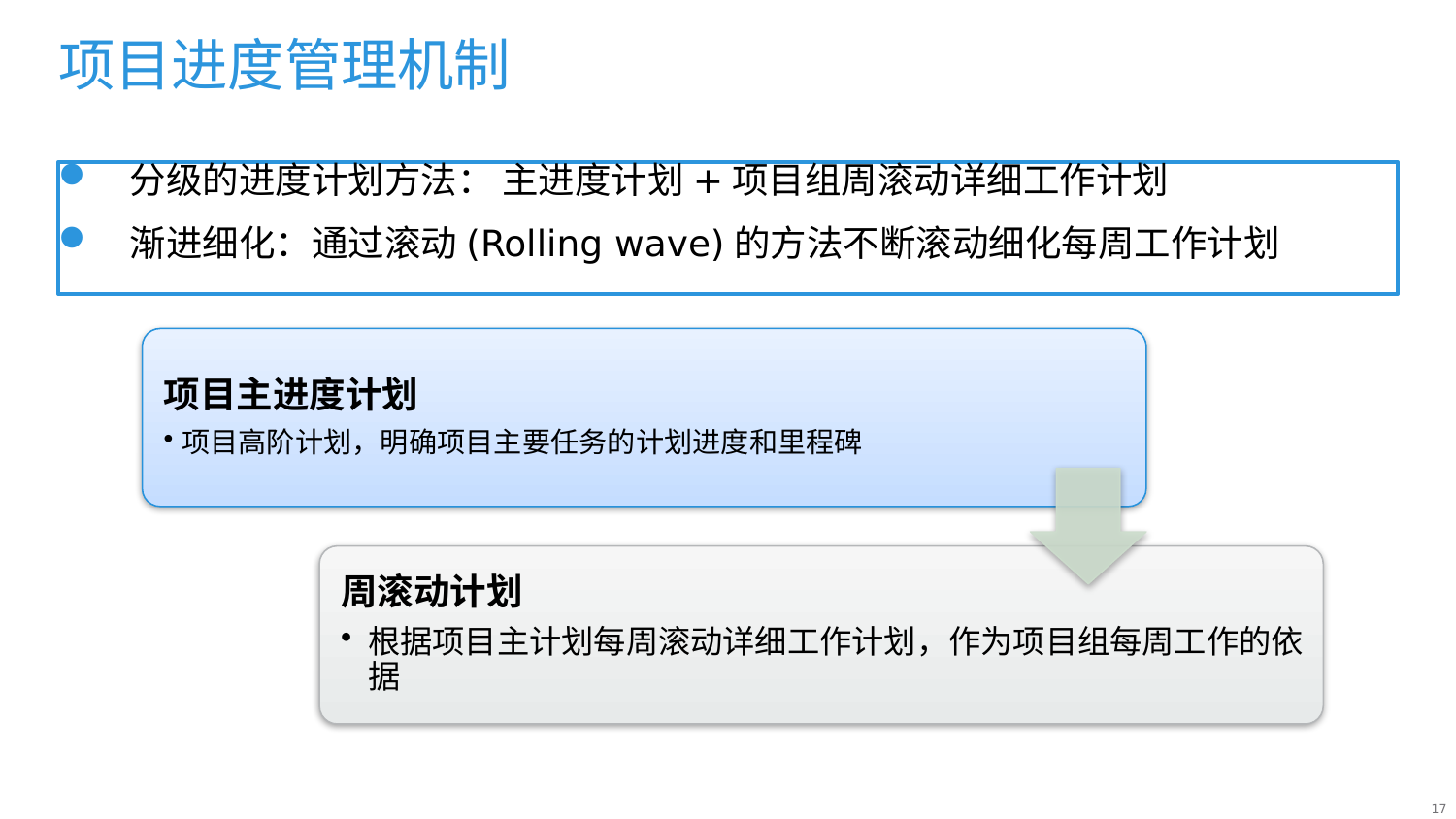

# 项目进度管理机制
 分级的进度计划方法： 主进度计划+项目组周滚动详细工作计划
 渐进细化：通过滚动(Rolling wave)的方法不断滚动细化每周工作计划

项目主进度计划
项目高阶计划，明确项目主要任务的计划进度和里程碑
周滚动计划
根据项目主计划每周滚动详细工作计划，作为项目组每周工作的依据